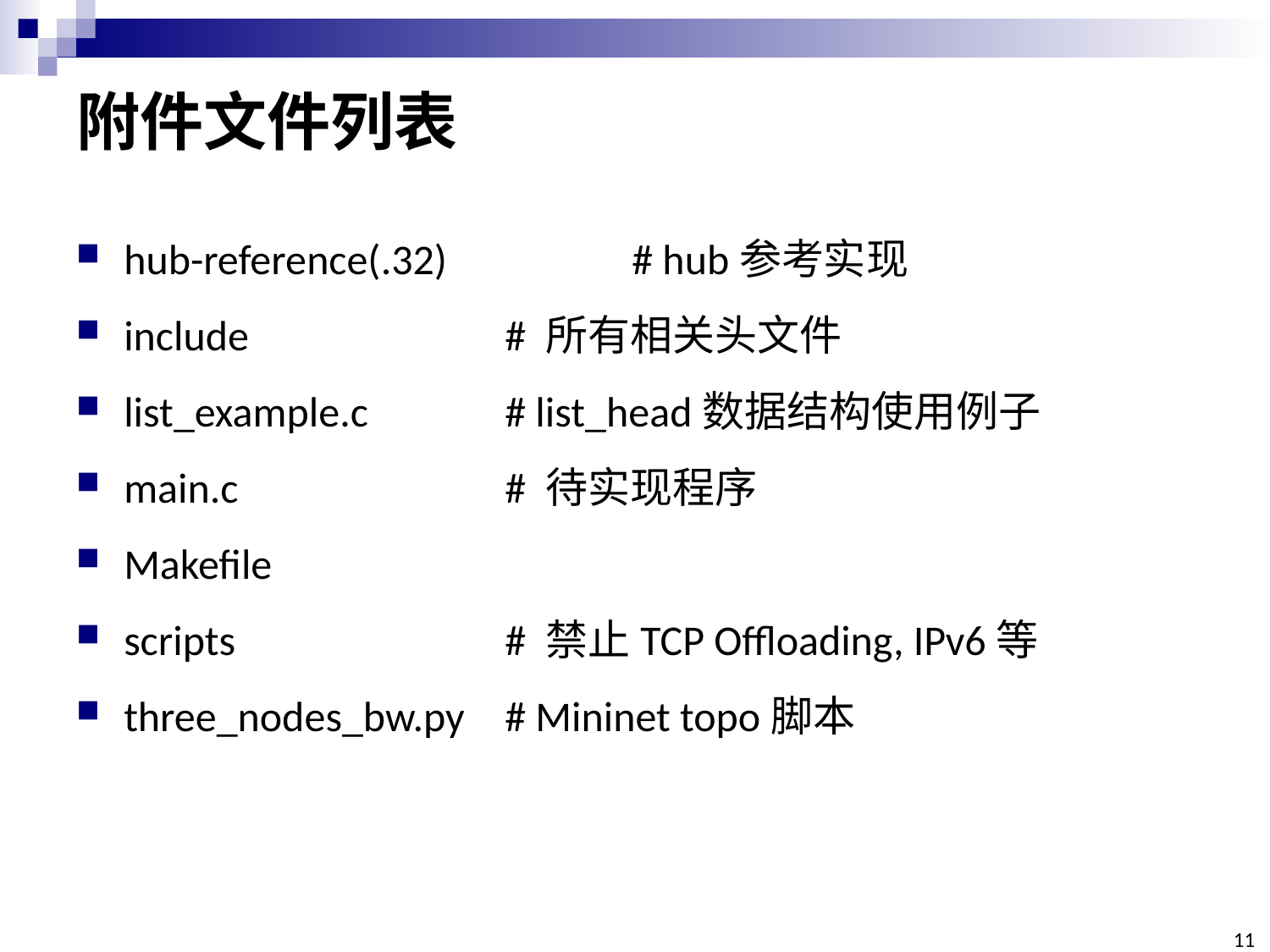

# 附件文件列表
hub-reference(.32)		# hub参考实现
include			# 所有相关头文件
list_example.c		# list_head数据结构使用例子
main.c			# 待实现程序
Makefile
scripts			# 禁止TCP Offloading, IPv6等
three_nodes_bw.py	# Mininet topo脚本

11